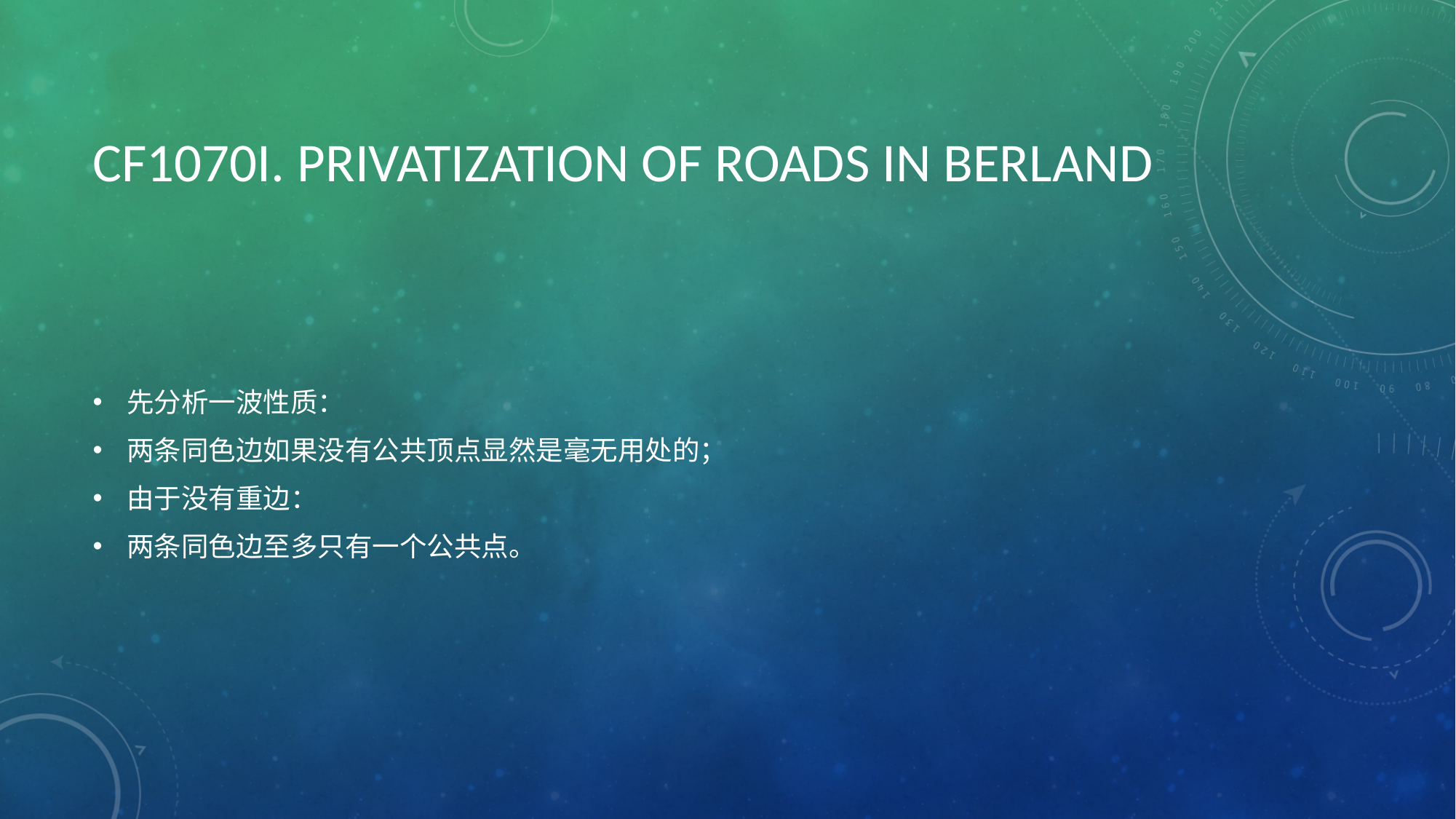

# CF1070I. Privatization of Roads in Berland
先分析一波性质：
两条同色边如果没有公共顶点显然是毫无用处的；
由于没有重边：
两条同色边至多只有一个公共点。